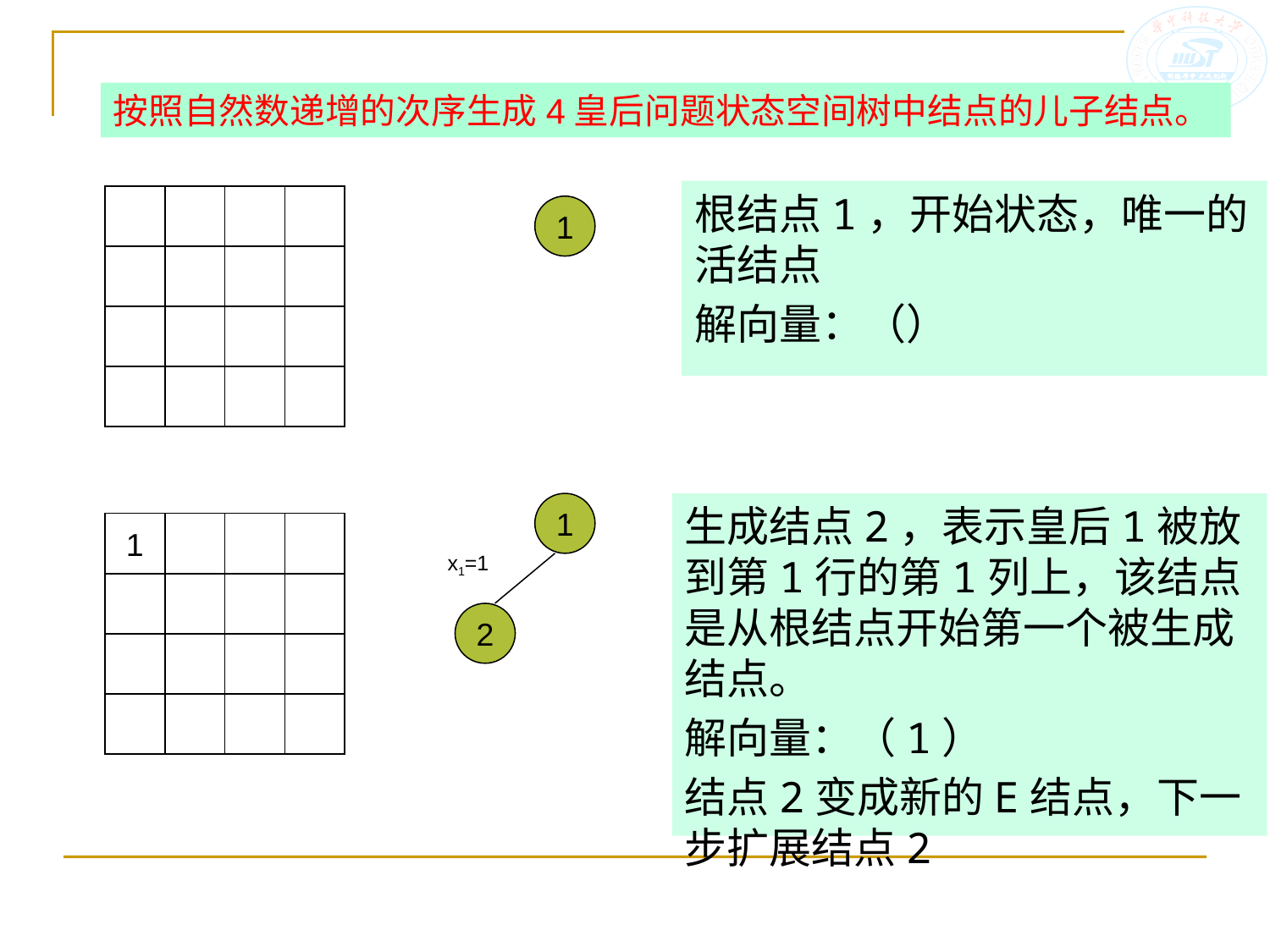

按照自然数递增的次序生成4皇后问题状态空间树中结点的儿子结点。
根结点1，开始状态，唯一的活结点
解向量：（）

1
1
生成结点2，表示皇后1被放到第1行的第1列上，该结点是从根结点开始第一个被生成结点。
解向量：（1）
结点2变成新的E结点，下一步扩展结点2
1

x1=1

2